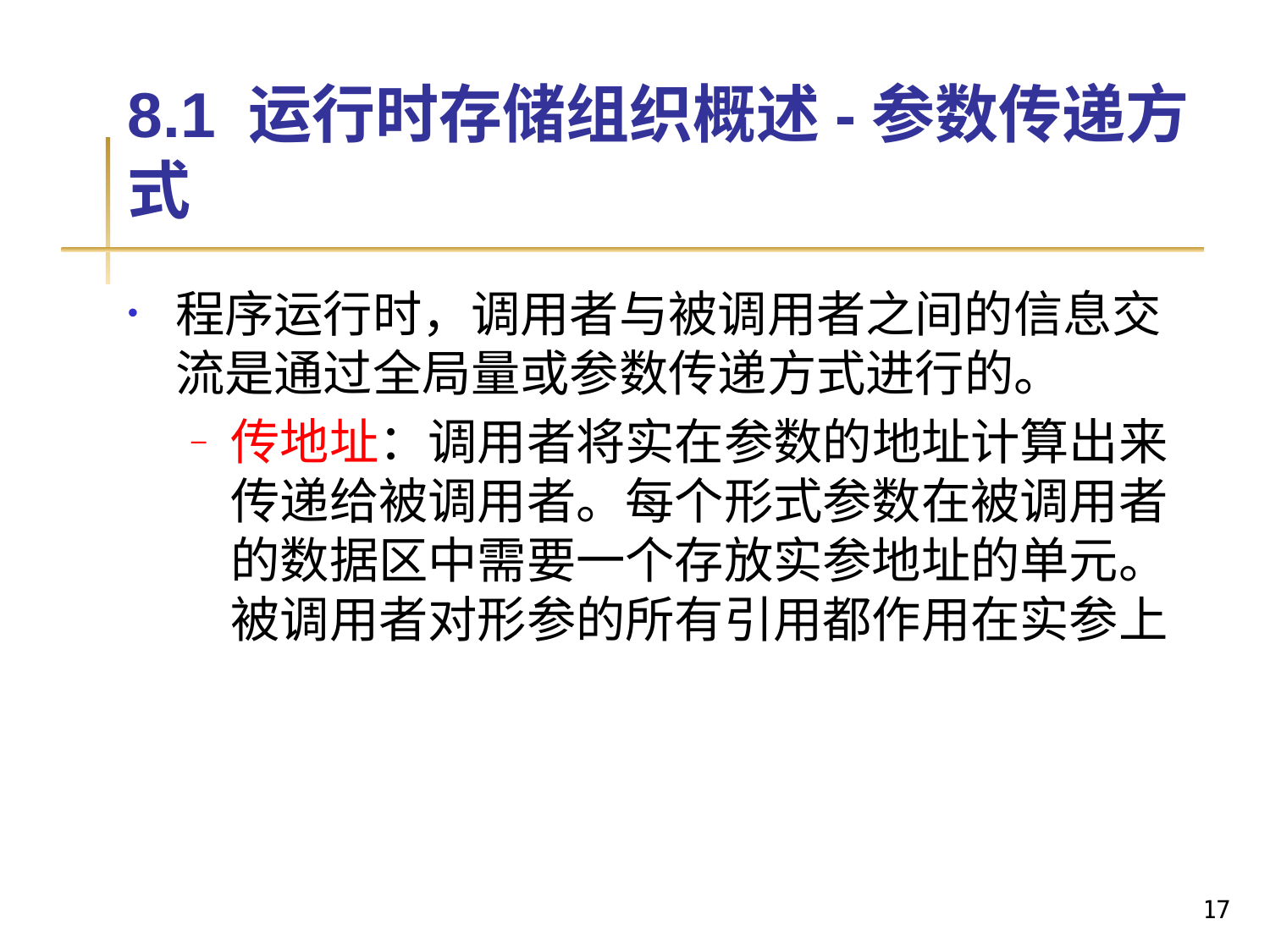

# 8.1 运行时存储组织概述-参数传递方式
程序运行时，调用者与被调用者之间的信息交流是通过全局量或参数传递方式进行的。
传地址：调用者将实在参数的地址计算出来传递给被调用者。每个形式参数在被调用者的数据区中需要一个存放实参地址的单元。被调用者对形参的所有引用都作用在实参上
17